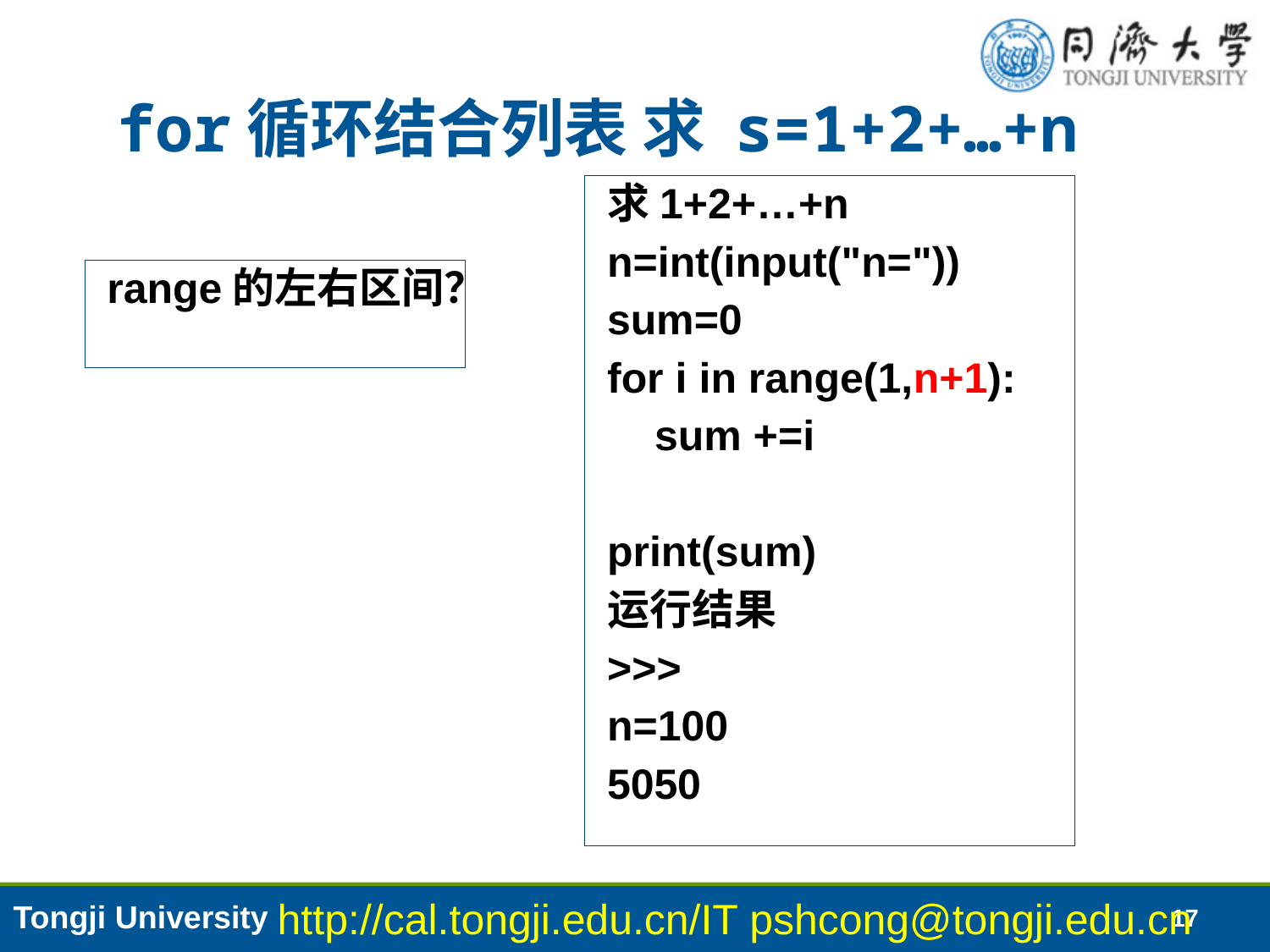

# for循环结合列表 求 s=1+2+…+n
求1+2+…+n
n=int(input("n="))
sum=0
for i in range(1,n+1):
    sum +=i

print(sum)
运行结果
>>>
n=100
5050
range的左右区间？